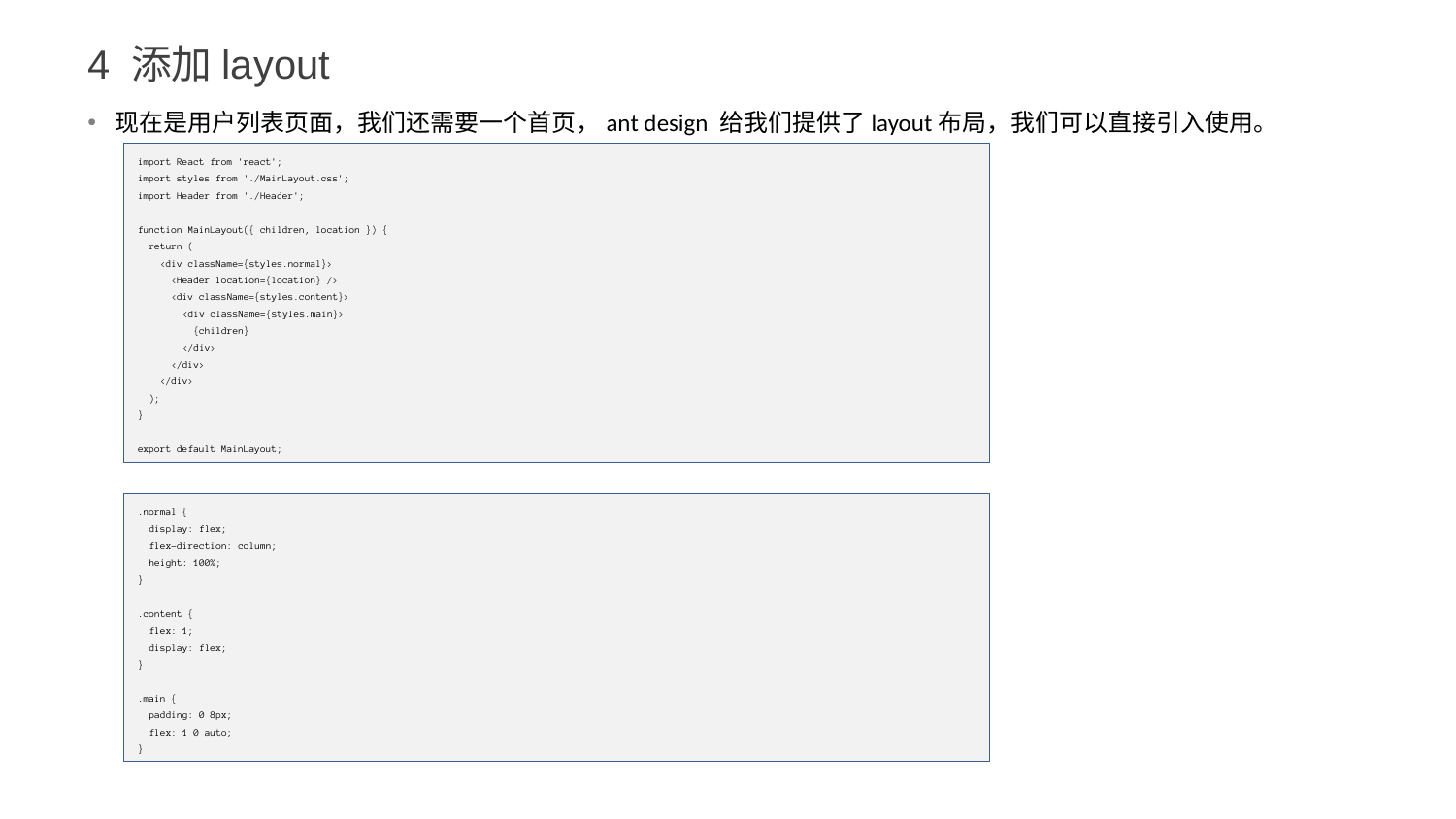

4 添加layout
现在是用户列表页面，我们还需要一个首页，ant design 给我们提供了layout布局，我们可以直接引入使用。
import React from 'react';
import styles from './MainLayout.css';
import Header from './Header';

function MainLayout({ children, location }) {
  return (
    <div className={styles.normal}>
      <Header location={location} />
      <div className={styles.content}>
        <div className={styles.main}>
          {children}
        </div>
      </div>
    </div>
  );
}

export default MainLayout;
.normal {
  display: flex;
  flex-direction: column;
  height: 100%;
}

.content {
  flex: 1;
  display: flex;
}

.main {
  padding: 0 8px;
  flex: 1 0 auto;
}